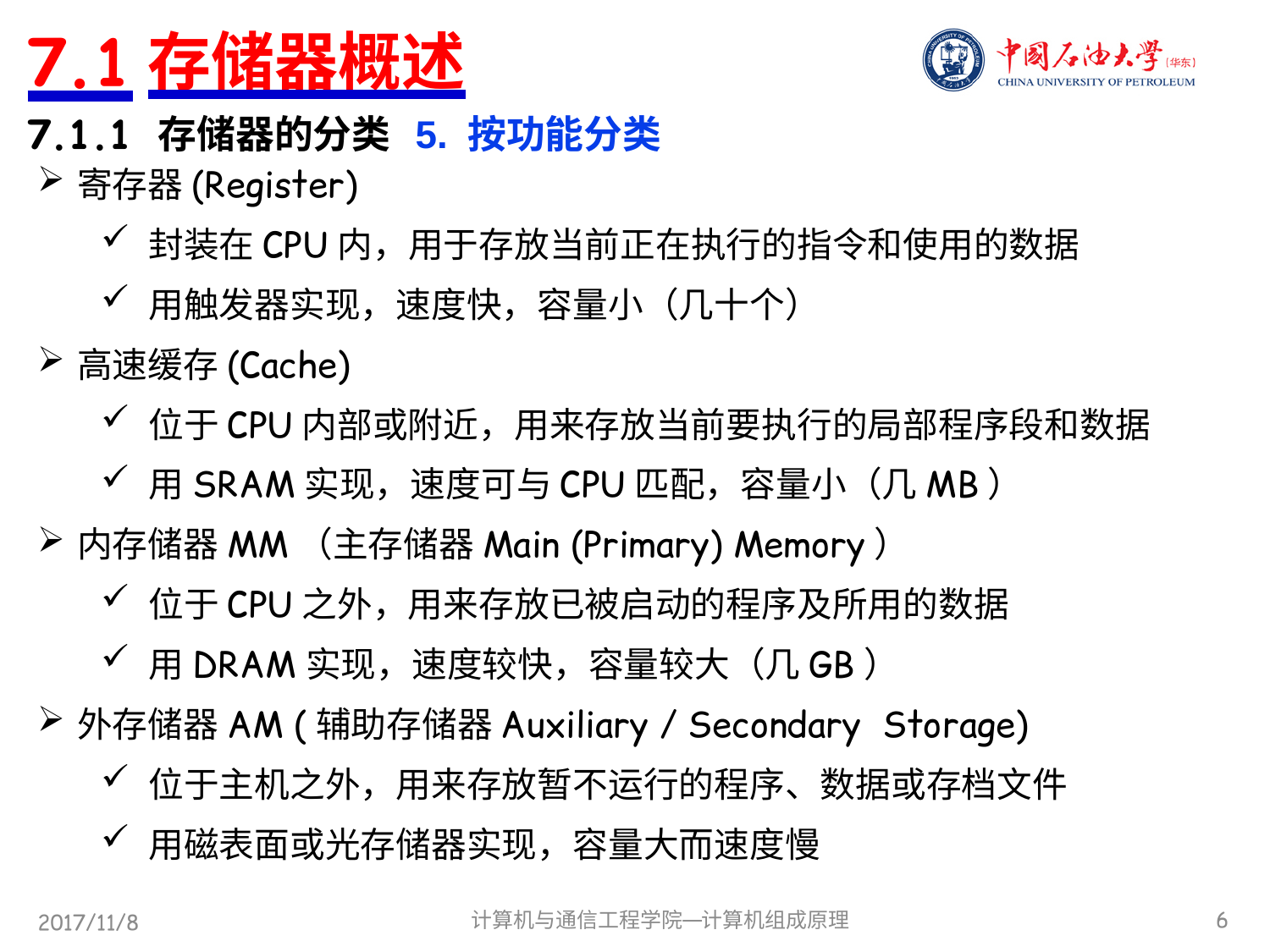

# 7.1存储器概述
7.1.1 存储器的分类
5. 按功能分类
寄存器(Register)
封装在CPU内，用于存放当前正在执行的指令和使用的数据
用触发器实现，速度快，容量小（几十个）
高速缓存(Cache)
位于CPU内部或附近，用来存放当前要执行的局部程序段和数据
用SRAM实现，速度可与CPU匹配，容量小（几MB）
内存储器MM（主存储器Main (Primary) Memory）
位于CPU之外，用来存放已被启动的程序及所用的数据
用DRAM实现，速度较快，容量较大（几GB）
外存储器AM (辅助存储器Auxiliary / Secondary  Storage)
位于主机之外，用来存放暂不运行的程序、数据或存档文件
用磁表面或光存储器实现，容量大而速度慢
计算机与通信工程学院—计算机组成原理
6
2017/11/8